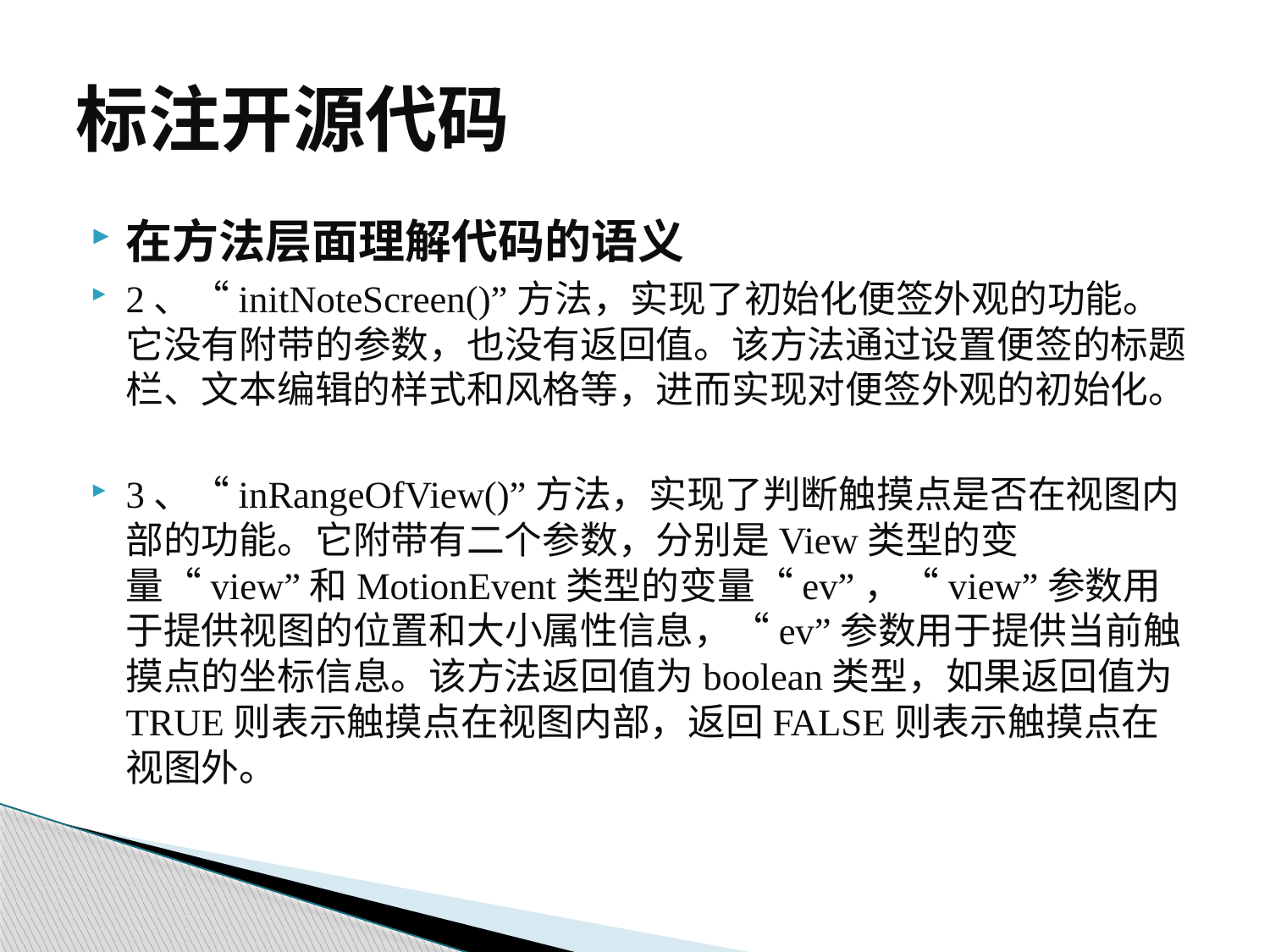

# 标注开源代码
在方法层面理解代码的语义
2、“initNoteScreen()”方法，实现了初始化便签外观的功能。它没有附带的参数，也没有返回值。该方法通过设置便签的标题栏、文本编辑的样式和风格等，进而实现对便签外观的初始化。

3、“inRangeOfView()”方法，实现了判断触摸点是否在视图内部的功能。它附带有二个参数，分别是View类型的变量“view”和MotionEvent类型的变量“ev”，“view”参数用于提供视图的位置和大小属性信息，“ev”参数用于提供当前触摸点的坐标信息。该方法返回值为boolean类型，如果返回值为TRUE则表示触摸点在视图内部，返回FALSE则表示触摸点在视图外。